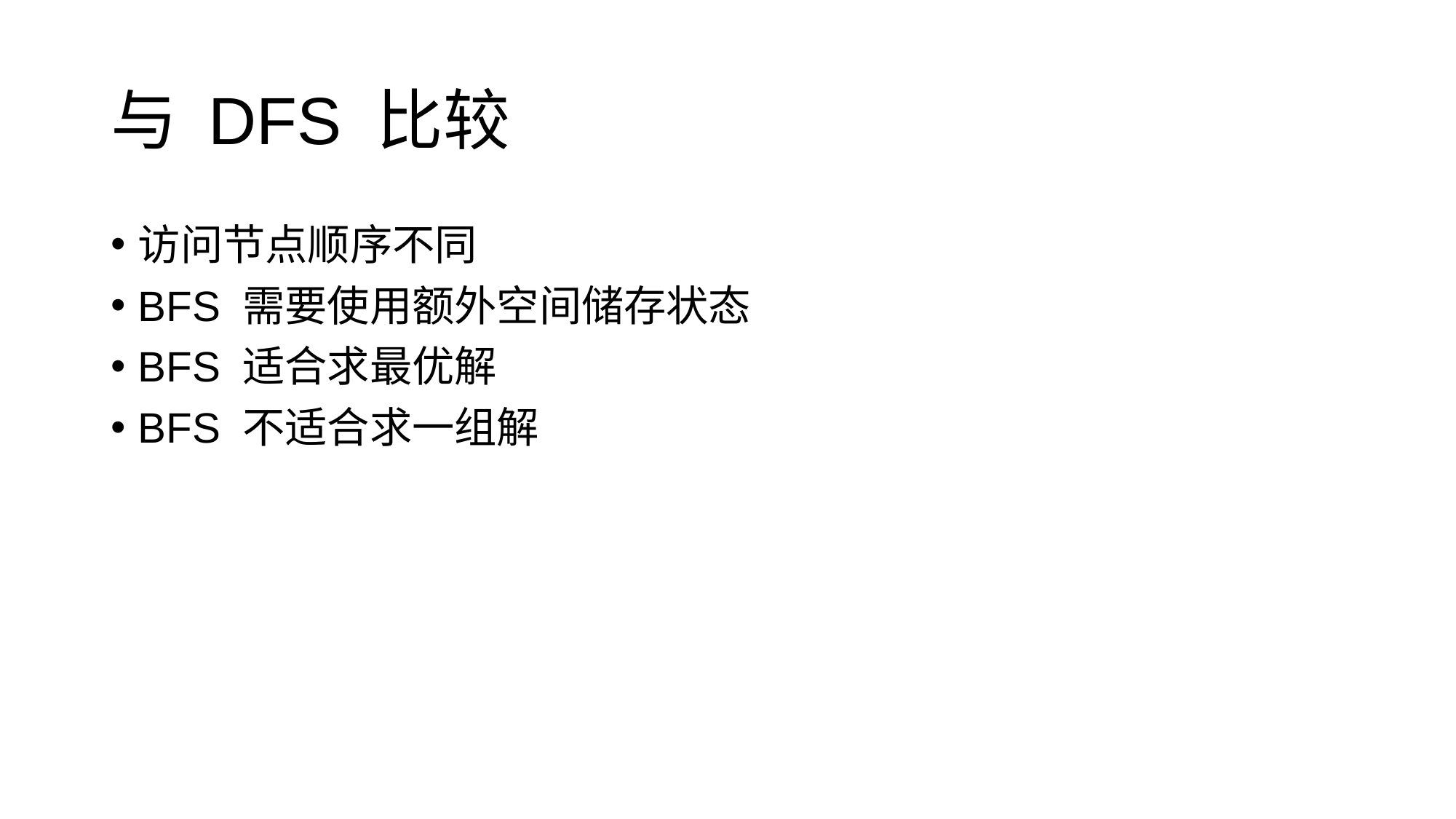

# 与 DFS 比较
访问节点顺序不同
BFS 需要使用额外空间储存状态
BFS 适合求最优解
BFS 不适合求一组解